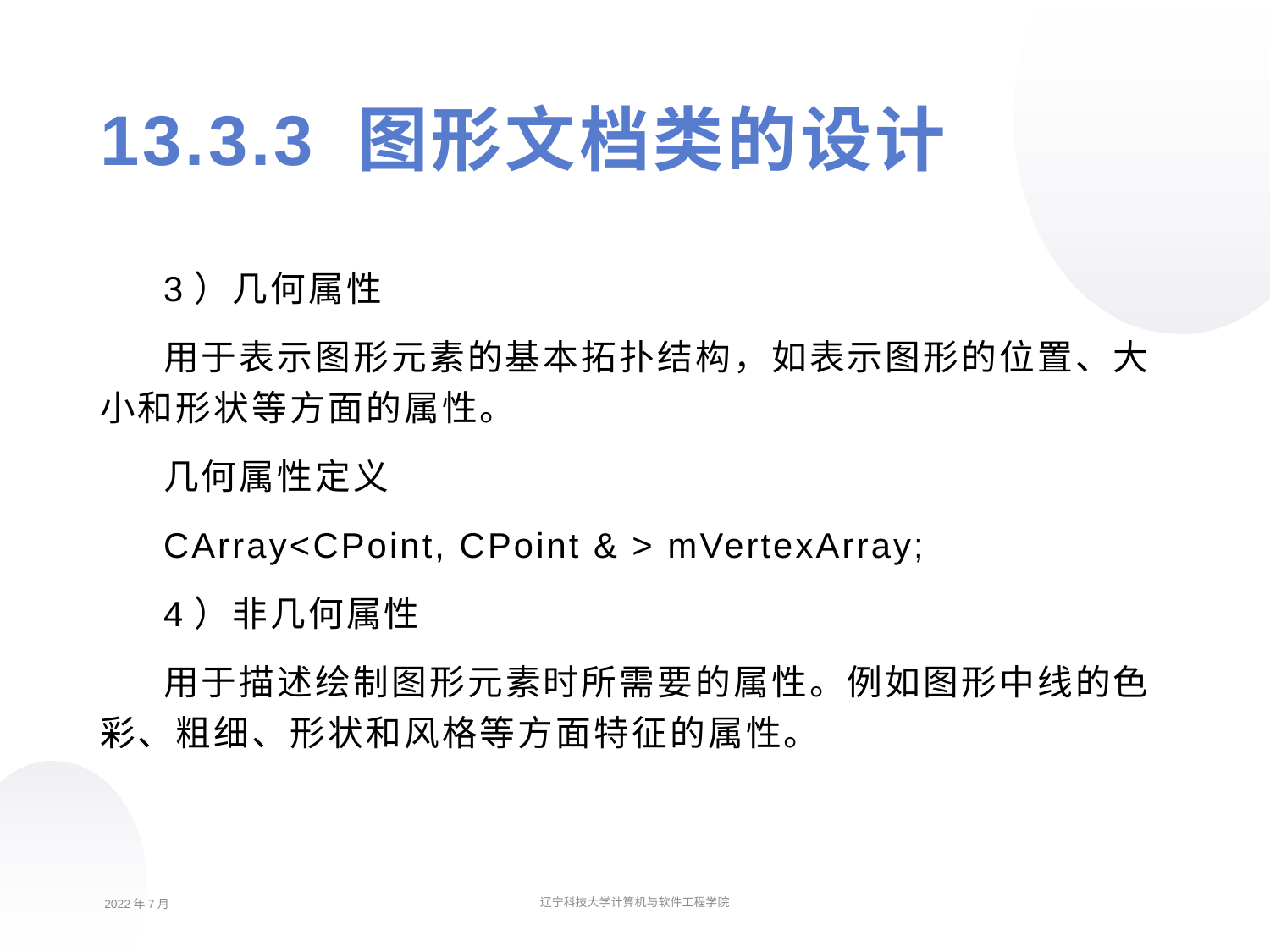

13.3.3 图形文档类的设计
3）几何属性
用于表示图形元素的基本拓扑结构，如表示图形的位置、大小和形状等方面的属性。
几何属性定义
CArray<CPoint, CPoint & > mVertexArray;
4）非几何属性
用于描述绘制图形元素时所需要的属性。例如图形中线的色彩、粗细、形状和风格等方面特征的属性。

2022年7月
辽宁科技大学计算机与软件工程学院
34